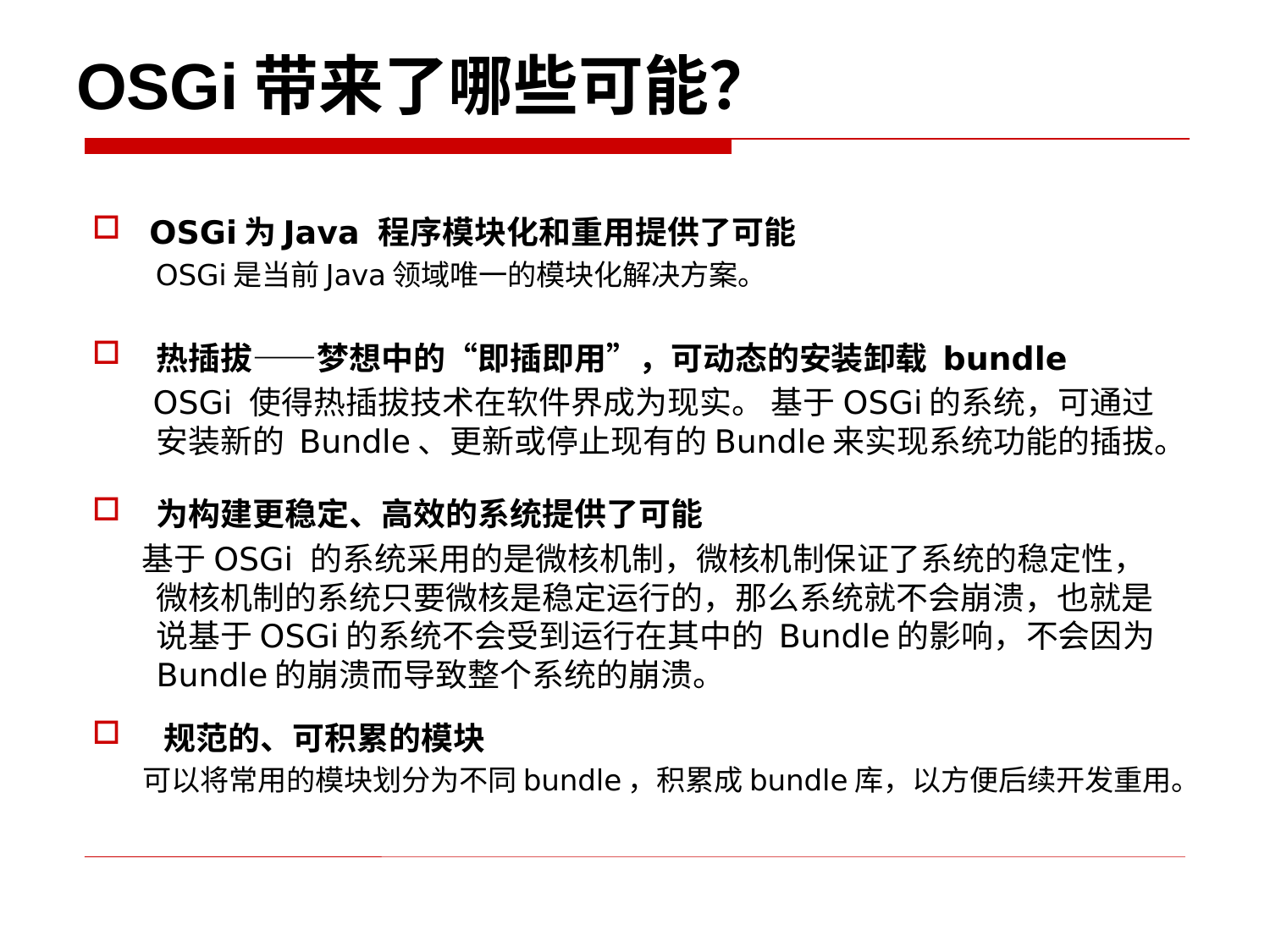

# OSGi带来了哪些可能？

OSGi为Java 程序模块化和重用提供了可能
       OSGi是当前Java领域唯一的模块化解决方案。

热插拔――梦想中的“即插即用”，可动态的安装卸载 bundle
      OSGi 使得热插拔技术在软件界成为现实。 基于OSGi的系统，可通过安装新的 Bundle、更新或停止现有的Bundle来实现系统功能的插拔。

为构建更稳定、高效的系统提供了可能
      基于OSGi 的系统采用的是微核机制，微核机制保证了系统的稳定性，微核机制的系统只要微核是稳定运行的，那么系统就不会崩溃，也就是说基于OSGi的系统不会受到运行在其中的 Bundle的影响，不会因为Bundle的崩溃而导致整个系统的崩溃。

 规范的、可积累的模块
       可以将常用的模块划分为不同bundle，积累成bundle库，以方便后续开发重用。